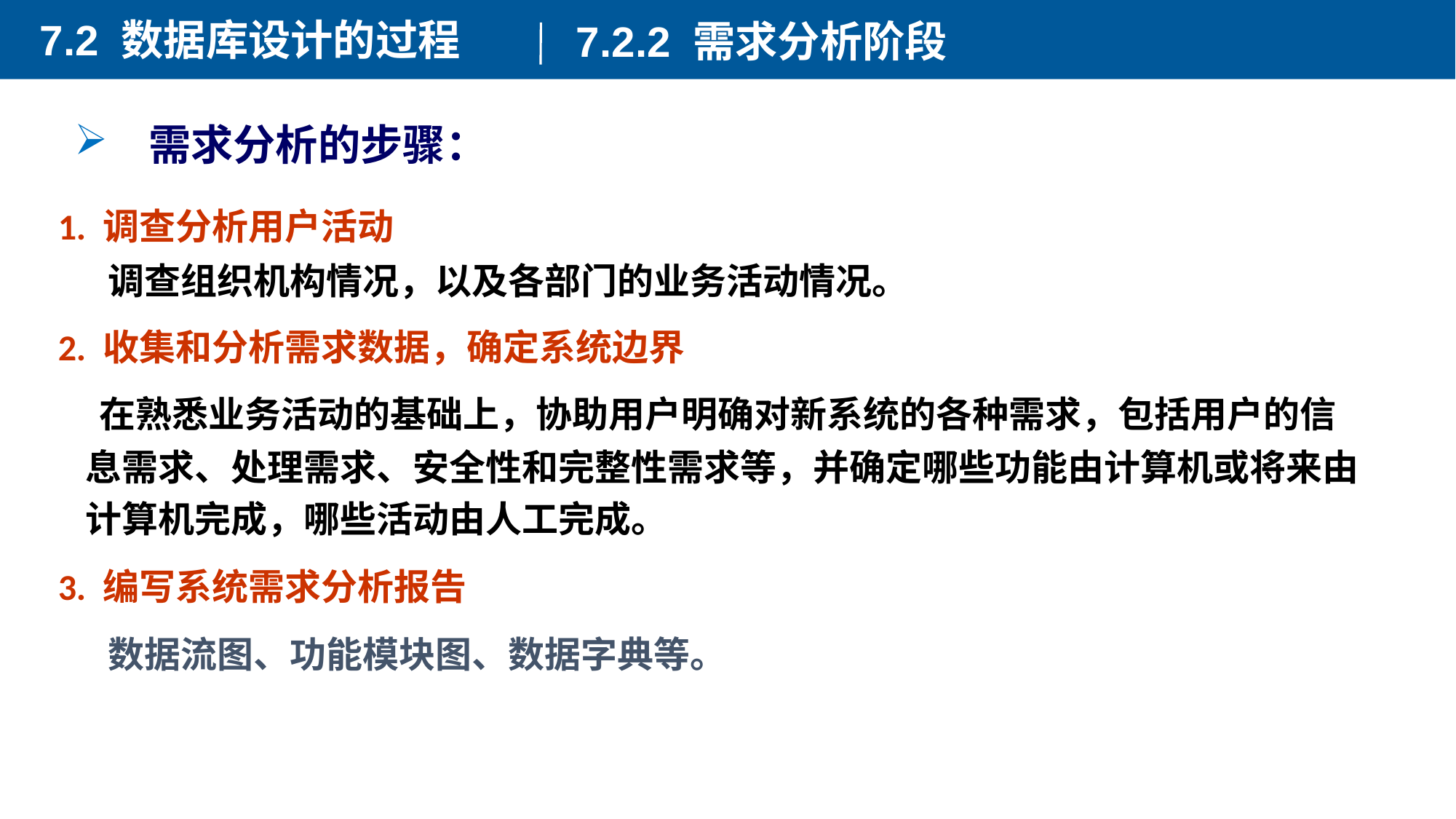

7.2 数据库设计的过程
7.2.2 需求分析阶段

 需求分析的步骤：
1. 调查分析用户活动
     调查组织机构情况，以及各部门的业务活动情况。
2. 收集和分析需求数据，确定系统边界
    在熟悉业务活动的基础上，协助用户明确对新系统的各种需求，包括用户的信息需求、处理需求、安全性和完整性需求等，并确定哪些功能由计算机或将来由计算机完成，哪些活动由人工完成。
3. 编写系统需求分析报告
     数据流图、功能模块图、数据字典等。